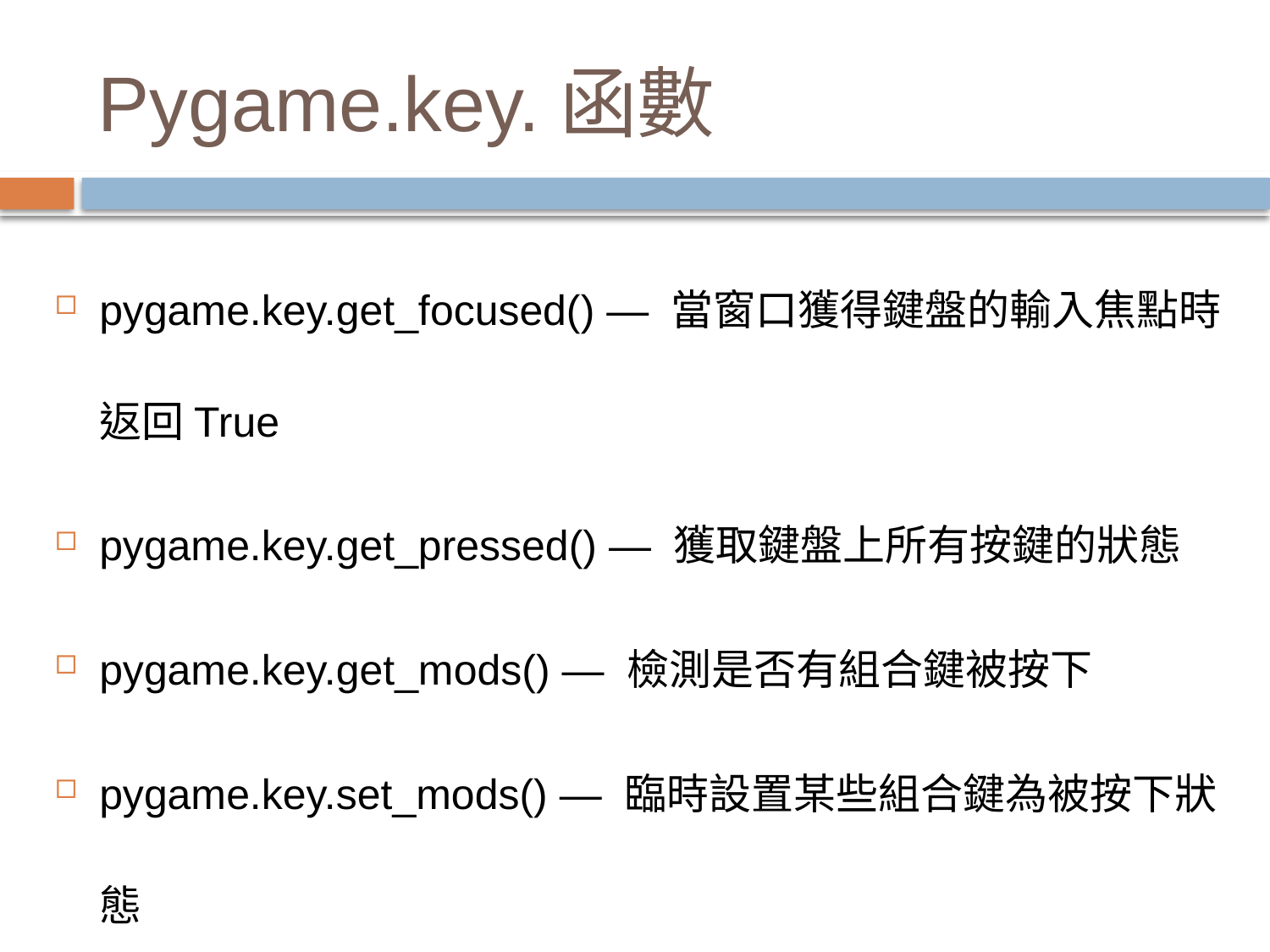

# Pygame.key.函數
pygame.key.get_focused() — 當窗口獲得鍵盤的輸入焦點時返回True
pygame.key.get_pressed() — 獲取鍵盤上所有按鍵的狀態
pygame.key.get_mods() — 檢測是否有組合鍵被按下
pygame.key.set_mods() — 臨時設置某些組合鍵為被按下狀態